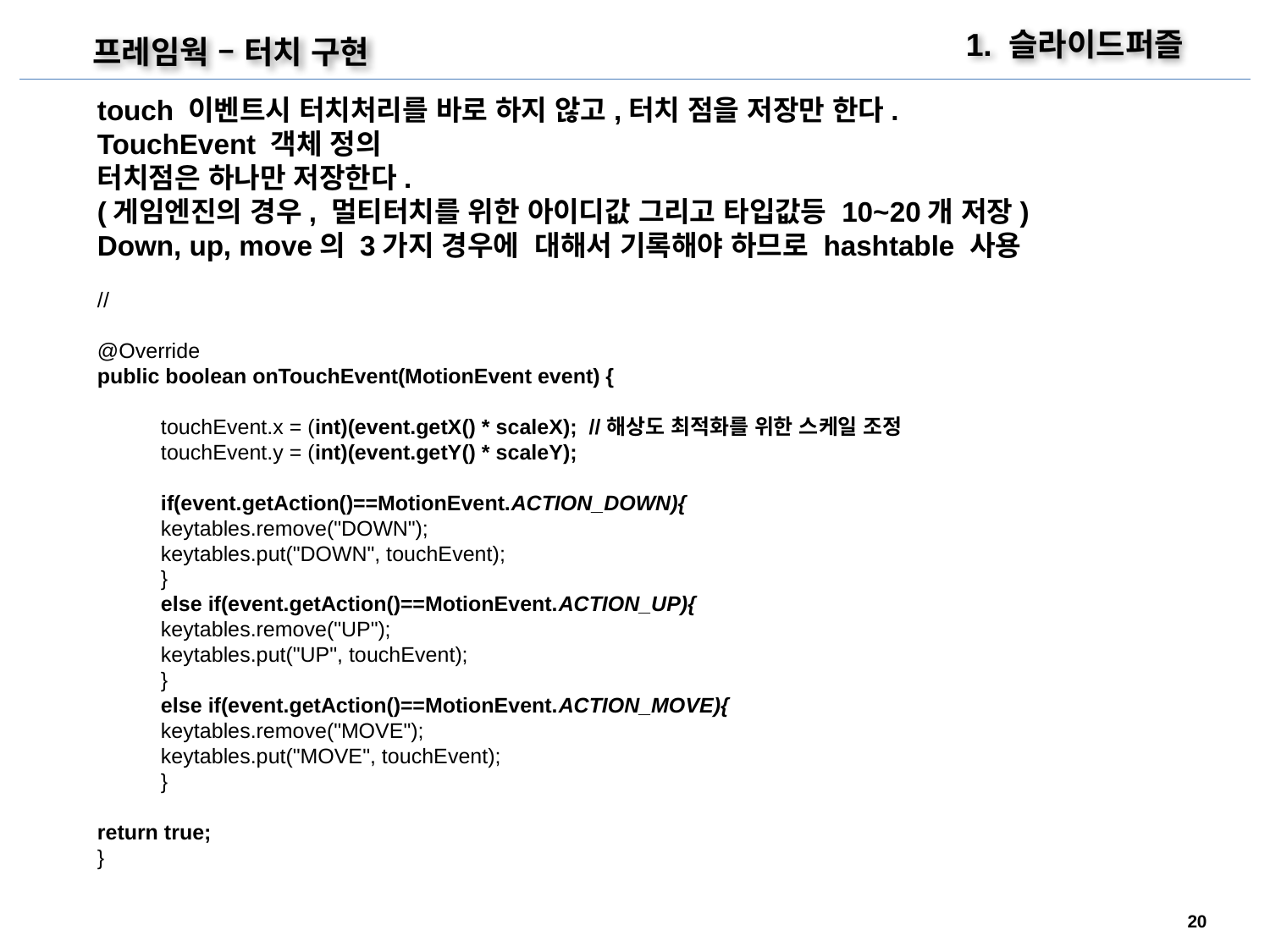

1. 슬라이드퍼즐
프레임웍 – 터치 구현
touch 이벤트시 터치처리를 바로 하지 않고,터치 점을 저장만 한다.
TouchEvent 객체 정의
터치점은 하나만 저장한다.
(게임엔진의 경우, 멀티터치를 위한 아이디값 그리고 타입값등 10~20개 저장)
Down, up, move의 3가지 경우에  대해서 기록해야 하므로 hashtable 사용

//

@Override
public boolean onTouchEvent(MotionEvent event) {

touchEvent.x = (int)(event.getX() * scaleX);  //해상도 최적화를 위한 스케일 조정
touchEvent.y = (int)(event.getY() * scaleY);

if(event.getAction()==MotionEvent.ACTION_DOWN){
keytables.remove("DOWN");
keytables.put("DOWN", touchEvent);
}
else if(event.getAction()==MotionEvent.ACTION_UP){
keytables.remove("UP");
keytables.put("UP", touchEvent);
}
else if(event.getAction()==MotionEvent.ACTION_MOVE){
keytables.remove("MOVE");
keytables.put("MOVE", touchEvent);
}

return true;
}